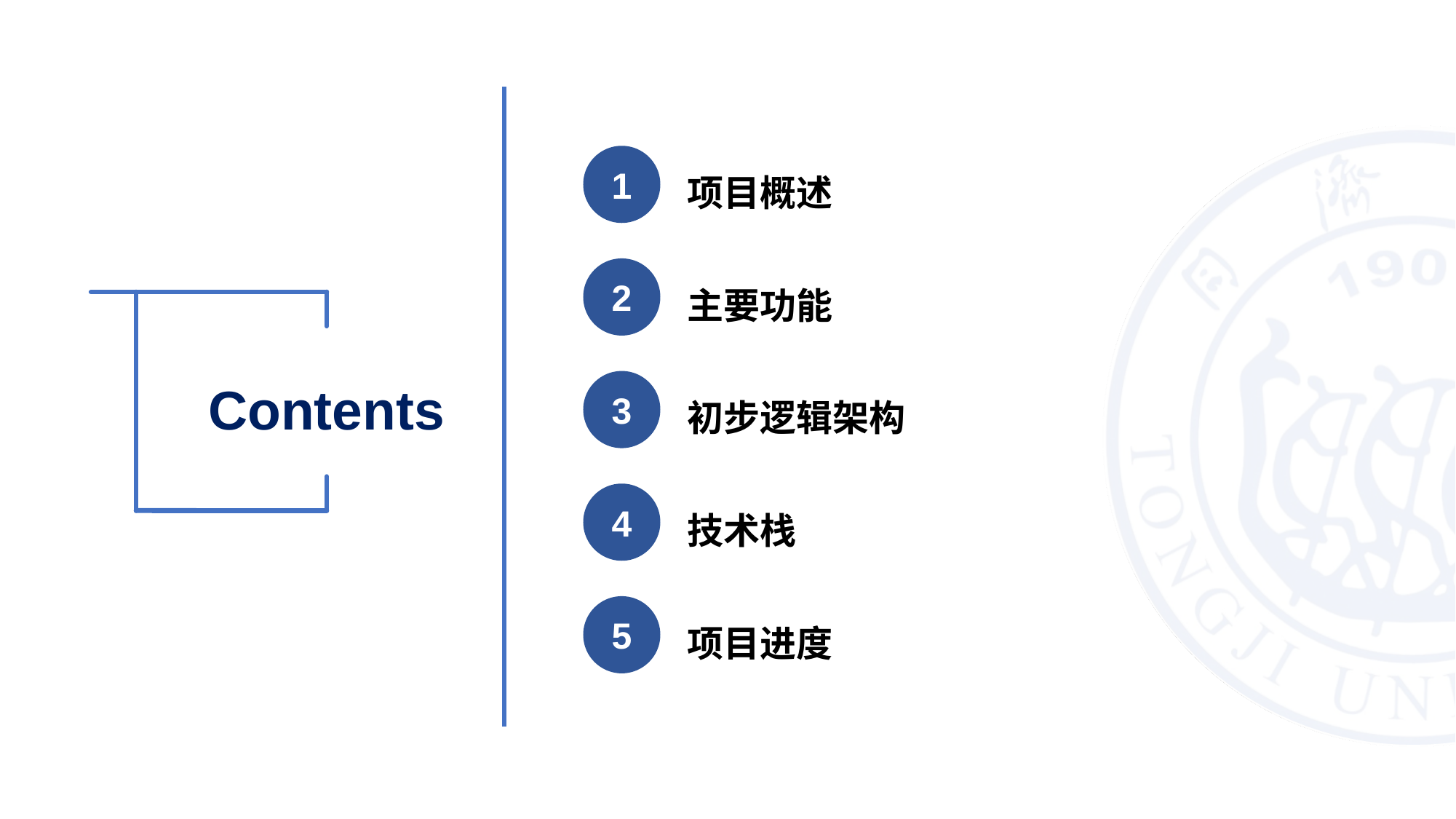

1
项目概述
2
主要功能
Contents
3
初步逻辑架构
4
技术栈
5
项目进度